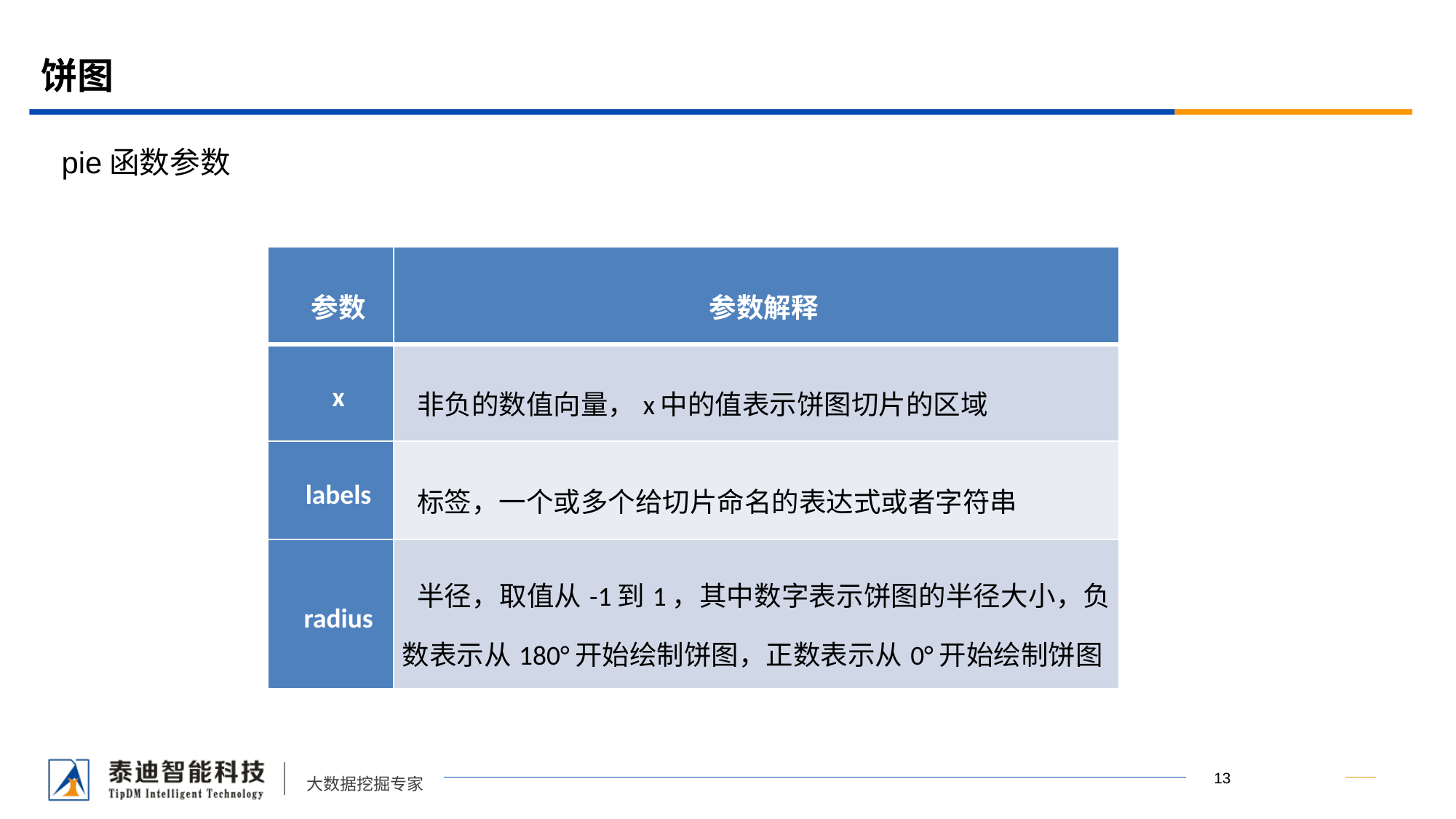

# 饼图
pie函数参数
| 参数 | 参数解释 |
| --- | --- |
| x | 非负的数值向量，x中的值表示饼图切片的区域 |
| labels | 标签，一个或多个给切片命名的表达式或者字符串 |
| radius | 半径，取值从-1到1，其中数字表示饼图的半径大小，负数表示从180°开始绘制饼图，正数表示从0°开始绘制饼图 |